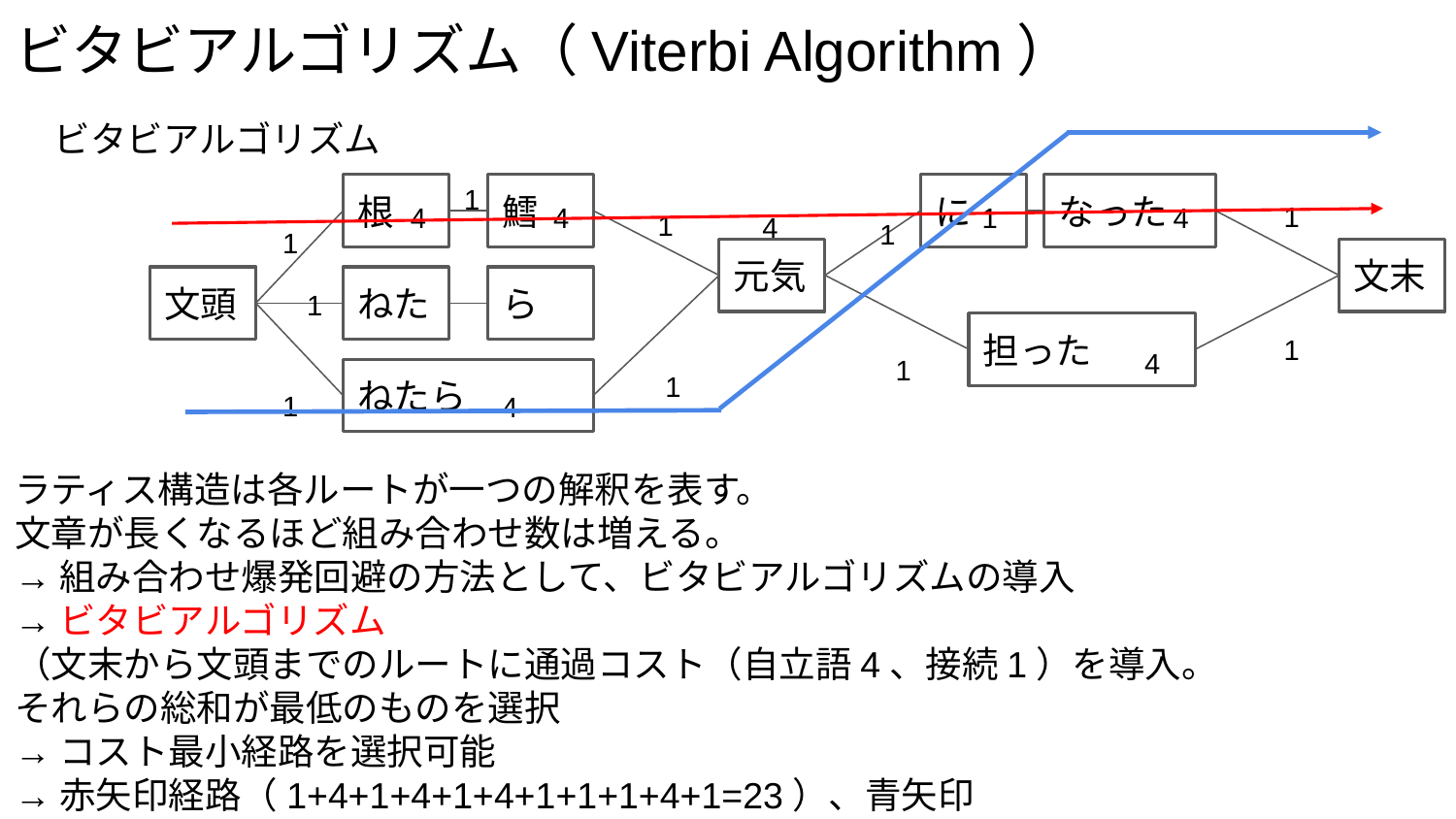

# ビタビアルゴリズム（Viterbi Algorithm）
ビタビアルゴリズム
根
鱈
に
なった
元気
文末
文頭
ねた
ら
担った
ねたら
1
4
4
1
4
1
1
4
1
1
1
1
4
1
1
1
4
ラティス構造は各ルートが一つの解釈を表す。
文章が長くなるほど組み合わせ数は増える。
→組み合わせ爆発回避の方法として、ビタビアルゴリズムの導入
→ビタビアルゴリズム
（文末から文頭までのルートに通過コスト（自立語4、接続1）を導入。
それらの総和が最低のものを選択
→コスト最小経路を選択可能
→赤矢印経路（1+4+1+4+1+4+1+1+1+4+1=23）、青矢印（1+4+1+4+1+1+1+4+1=18）